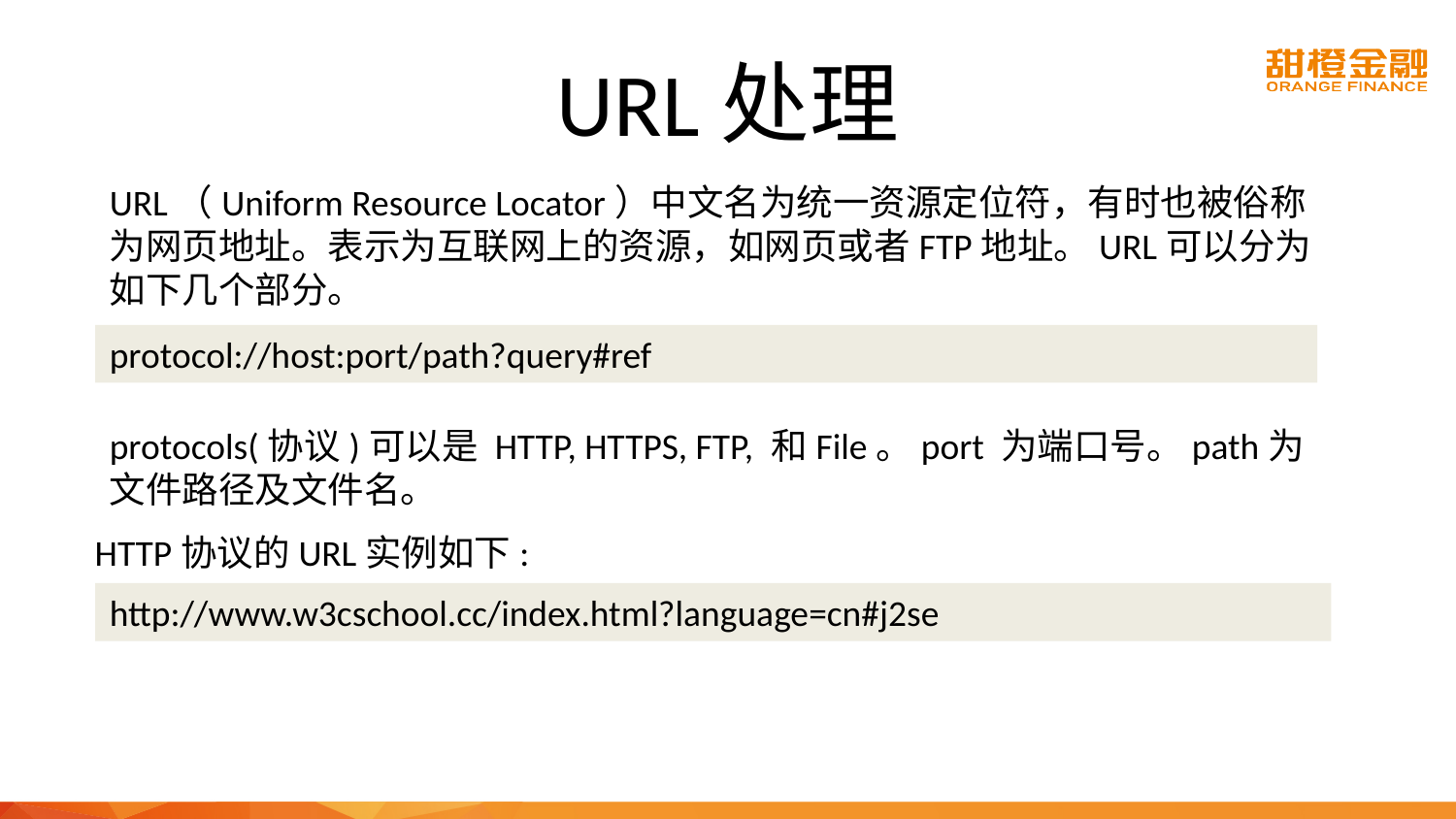

# URL处理
URL（Uniform Resource Locator）中文名为统一资源定位符，有时也被俗称为网页地址。表示为互联网上的资源，如网页或者FTP地址。URL可以分为如下几个部分。
protocol://host:port/path?query#ref
protocols(协议)可以是 HTTP, HTTPS, FTP, 和File。port 为端口号。path为文件路径及文件名。
HTTP协议的URL实例如下:
http://www.w3cschool.cc/index.html?language=cn#j2se